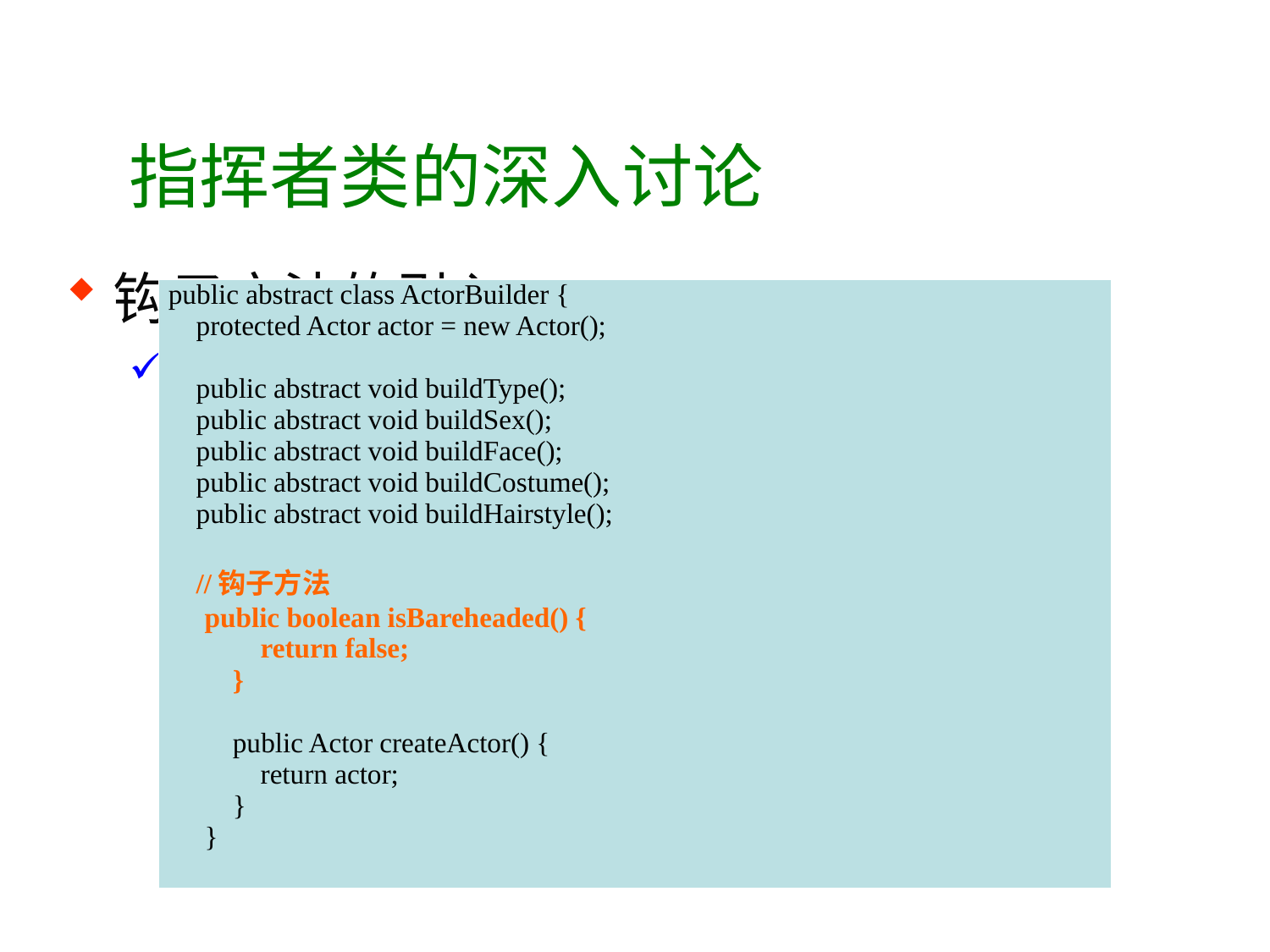

# 指挥者类的深入讨论
钩子方法的引入
钩子方法(Hook Method)：返回类型通常为boolean类型，方法名一般为isXXX()
| public abstract class ActorBuilder { protected Actor actor = new Actor(); public abstract void buildType(); public abstract void buildSex(); public abstract void buildFace(); public abstract void buildCostume(); public abstract void buildHairstyle(); //钩子方法 public boolean isBareheaded() { return false; } public Actor createActor() { return actor; } } |
| --- |